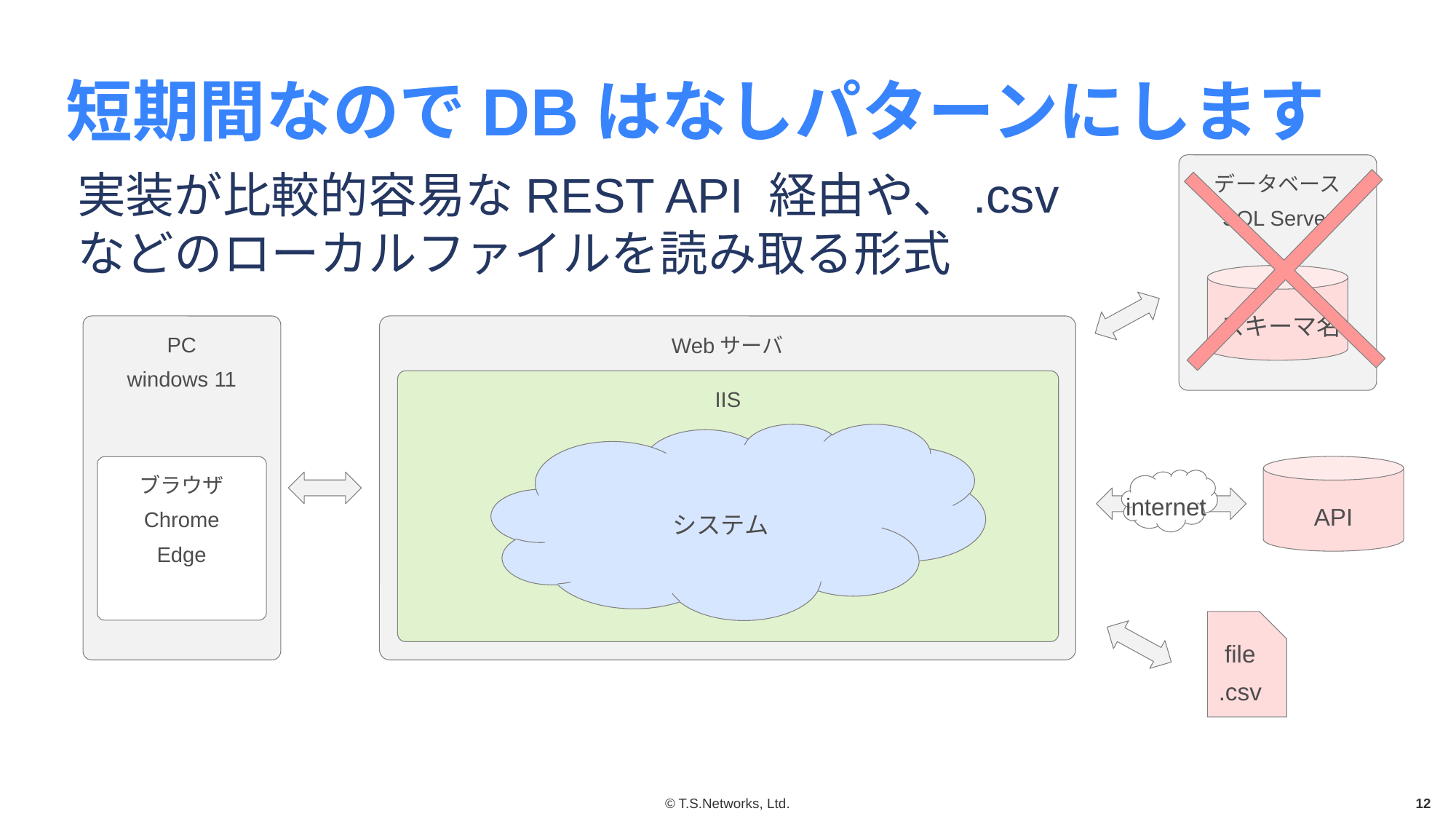

# 短期間なのでDBはなしパターンにします

データベース
SQL Server
実装が比較的容易なREST API 経由や、.csvなどのローカルファイルを読み取る形式
スキーマ名

PC
windows 11
Webサーバ

IIS

システム
API
ブラウザ
Chrome
Edge
internet

file
.csv

© T.S.Networks, Ltd.
12